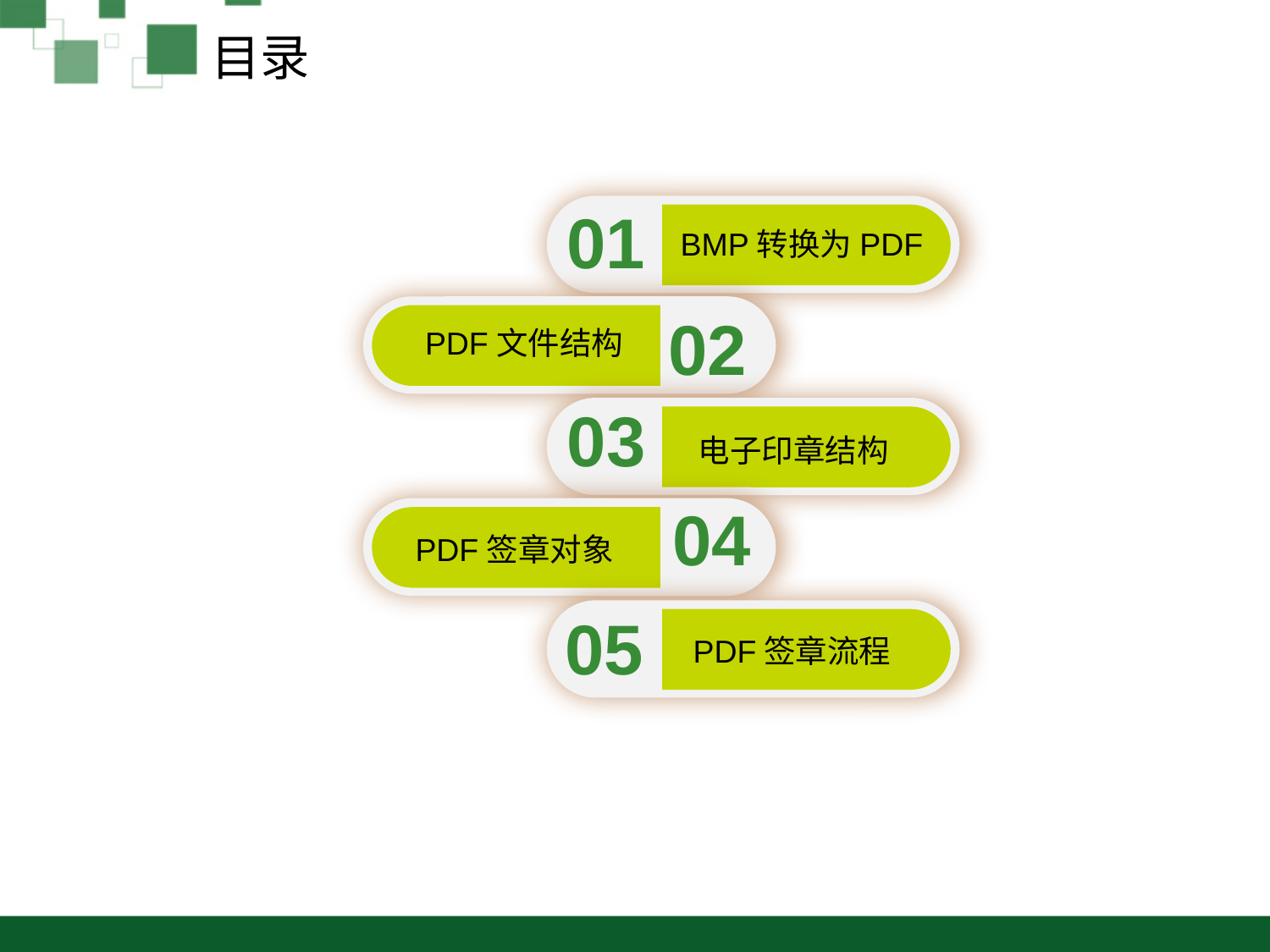

目录

01

02

03

04

05
BMP转换为PDF
点击添加文本
PDF文件结构
点击添加文本
电子印章结构
PDF签章对象
点击添加文本
PDF签章流程
点击添加文本